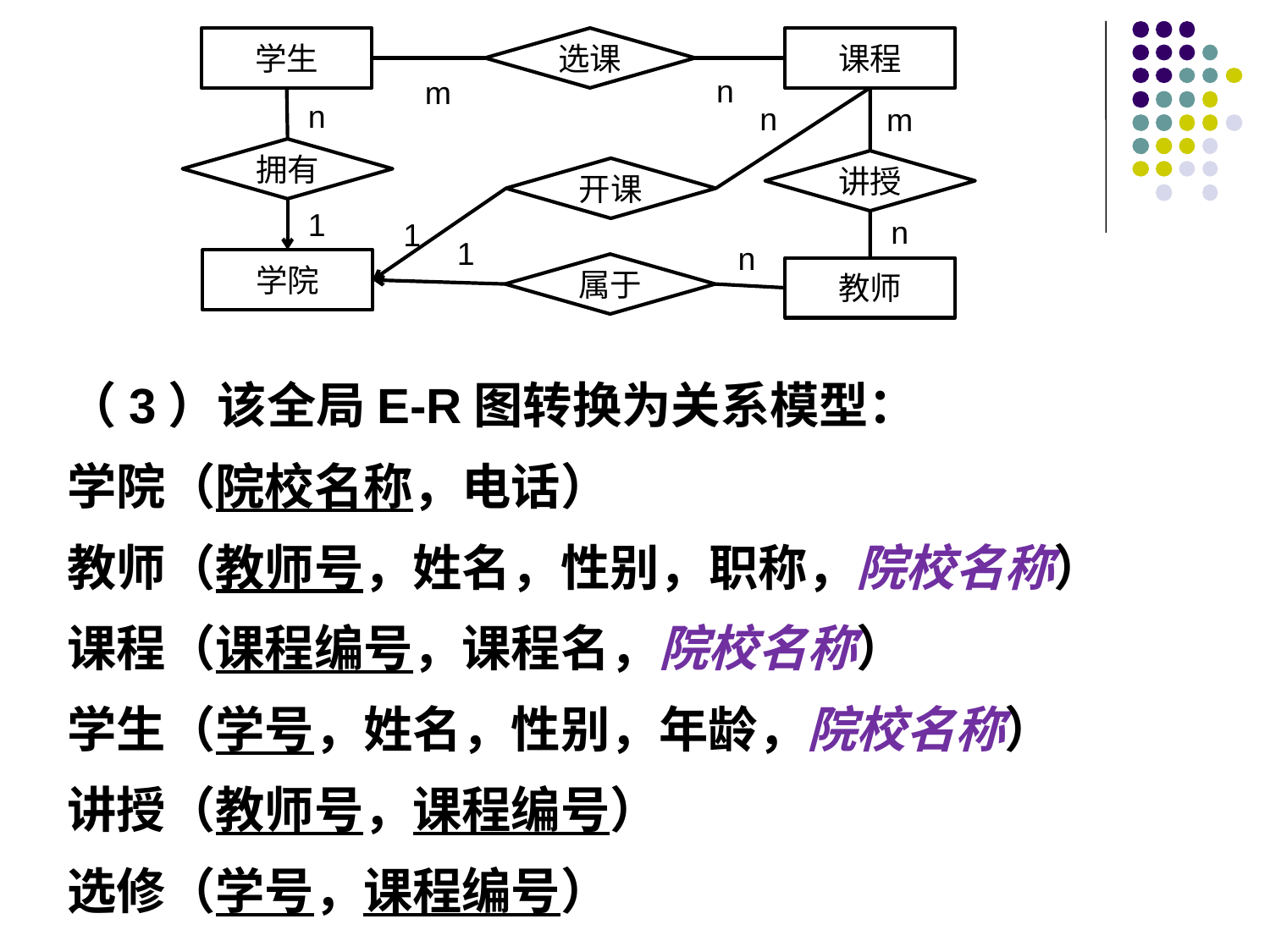

学生
选课
课程
n
m
n
n
m
拥有
讲授
开课
1
n
1
1
n
学院
属于
教师
（3）该全局E-R图转换为关系模型：
学院（院校名称，电话）
教师（教师号，姓名，性别，职称，院校名称）
课程（课程编号，课程名，院校名称）
学生（学号，姓名，性别，年龄，院校名称）
讲授（教师号，课程编号）
选修（学号，课程编号）